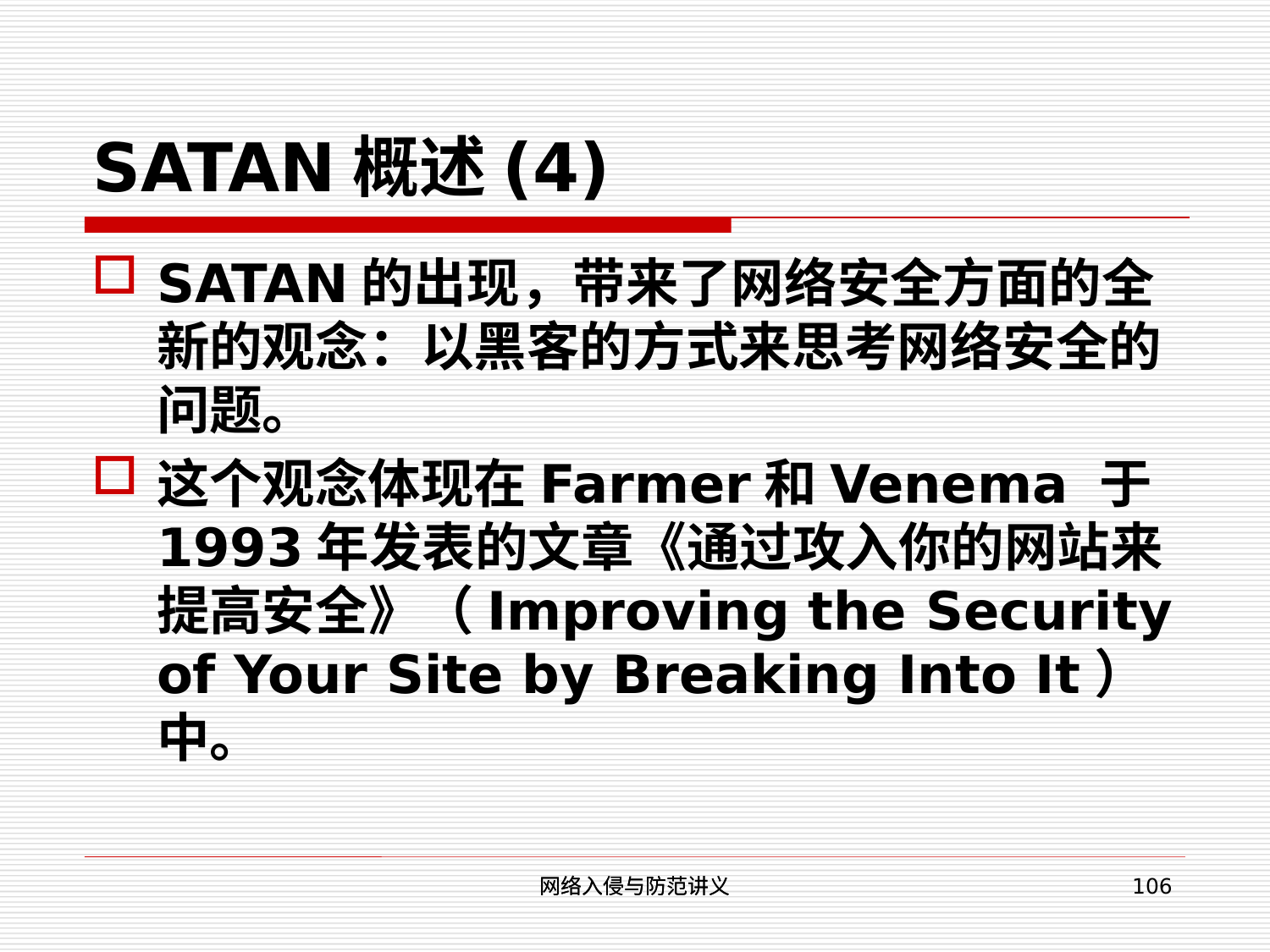

# SATAN概述(4)
SATAN的出现，带来了网络安全方面的全新的观念：以黑客的方式来思考网络安全的问题。
这个观念体现在Farmer和Venema 于1993年发表的文章《通过攻入你的网站来提高安全》（Improving the Security of Your Site by Breaking Into It）中。

网络入侵与防范讲义
网络入侵与防范讲义
106
106